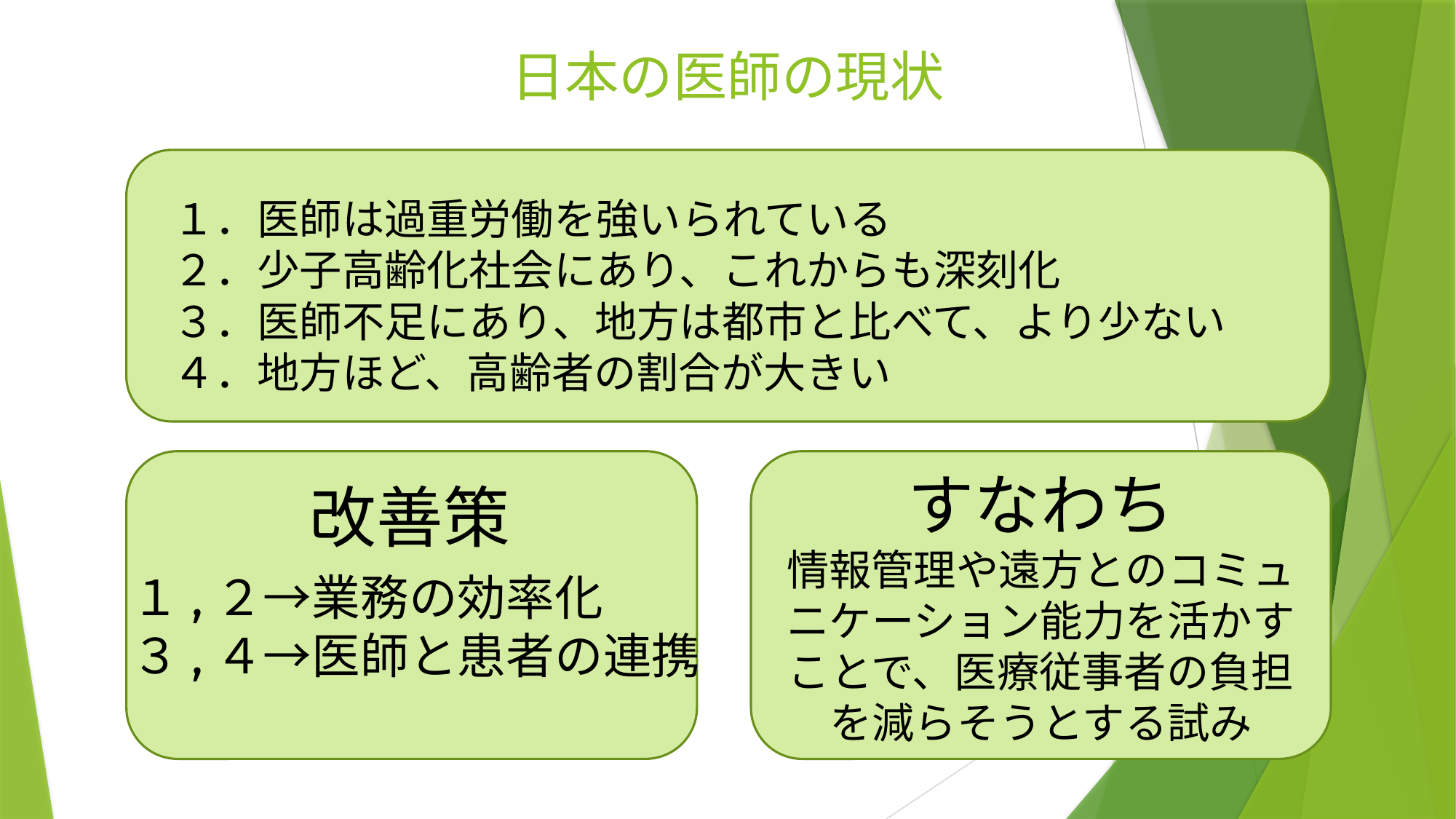

# 日本の医師の現状

１．医師は過重労働を強いられている
２．少子高齢化社会にあり、これからも深刻化
３．医師不足にあり、地方は都市と比べて、より少ない
４．地方ほど、高齢者の割合が大きい

すなわち
情報管理や遠方とのコミュニケーション能力を活かすことで、医療従事者の負担を減らそうとする試み
改善策
１,２→業務の効率化
３,４→医師と患者の連携